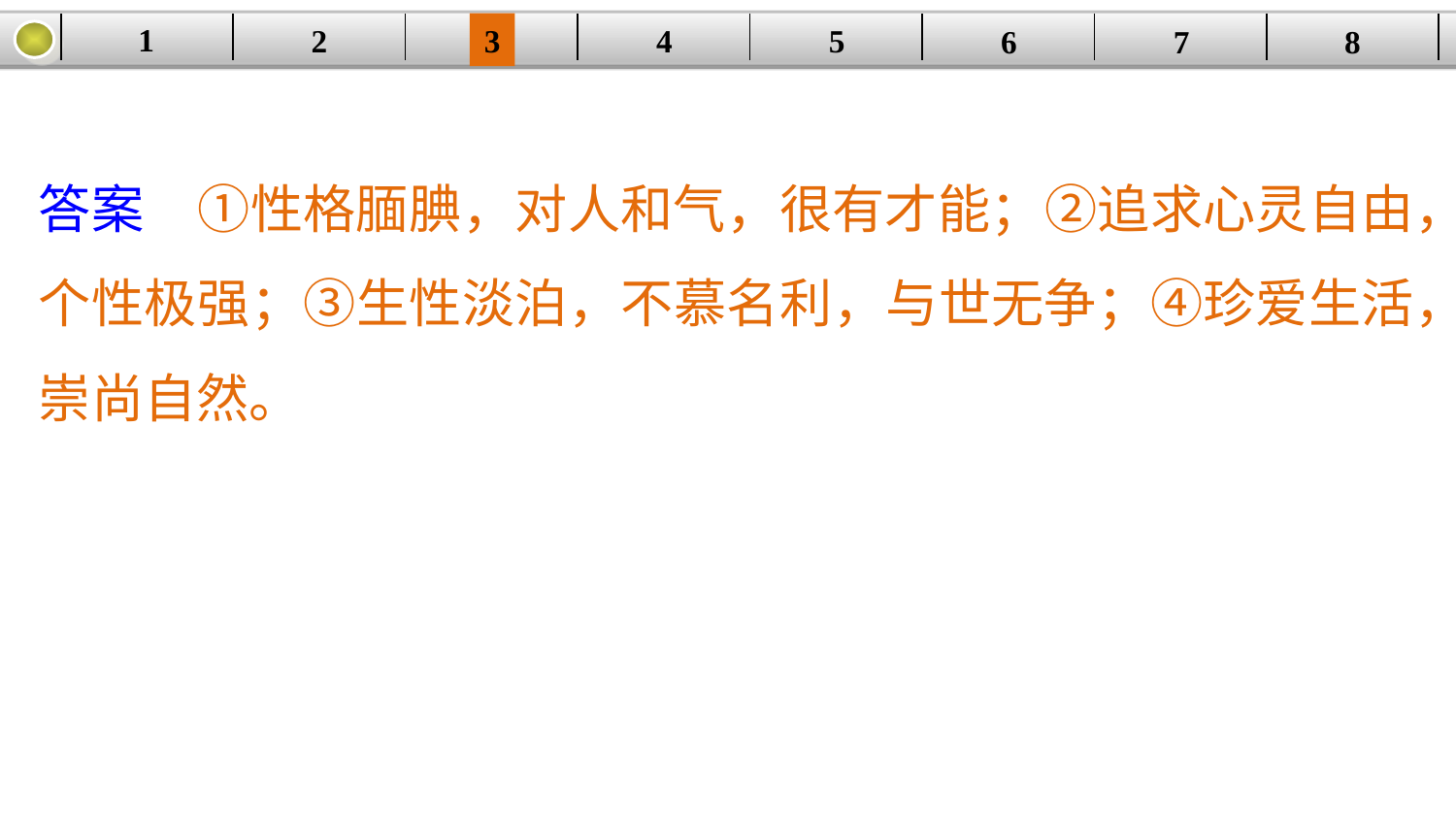

1
2
3
4
|  |  |  |  |  |  |  |  |
| --- | --- | --- | --- | --- | --- | --- | --- |
5
6
7
8

答案　①性格腼腆，对人和气，很有才能；②追求心灵自由，个性极强；③生性淡泊，不慕名利，与世无争；④珍爱生活，崇尚自然。